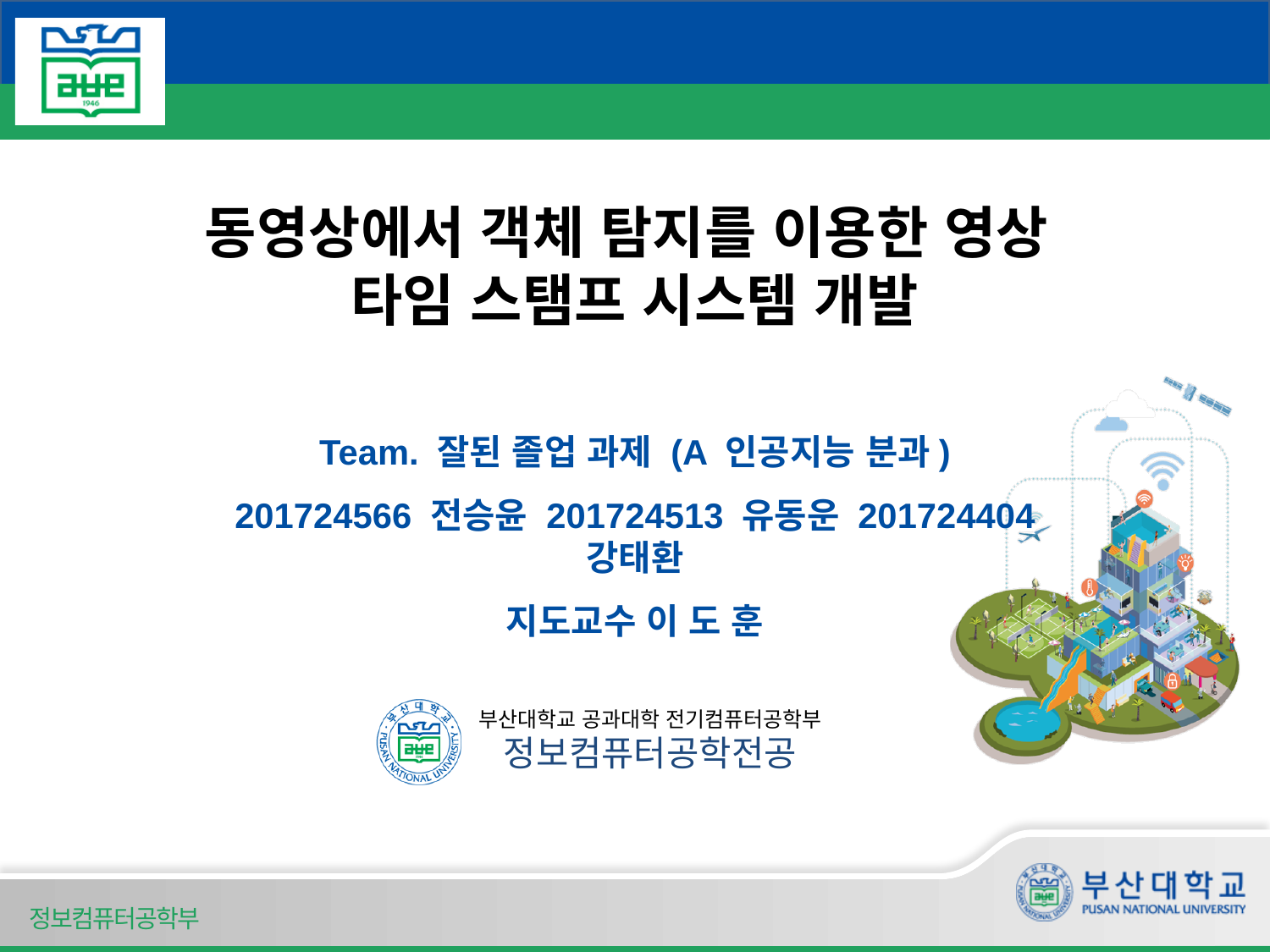

# 동영상에서 객체 탐지를 이용한 영상
타임 스탬프 시스템 개발
Team. 잘된 졸업 과제 (A 인공지능 분과)
201724566 전승윤 201724513 유동운 201724404 강태환
지도교수 이 도 훈
정보컴퓨터공학부